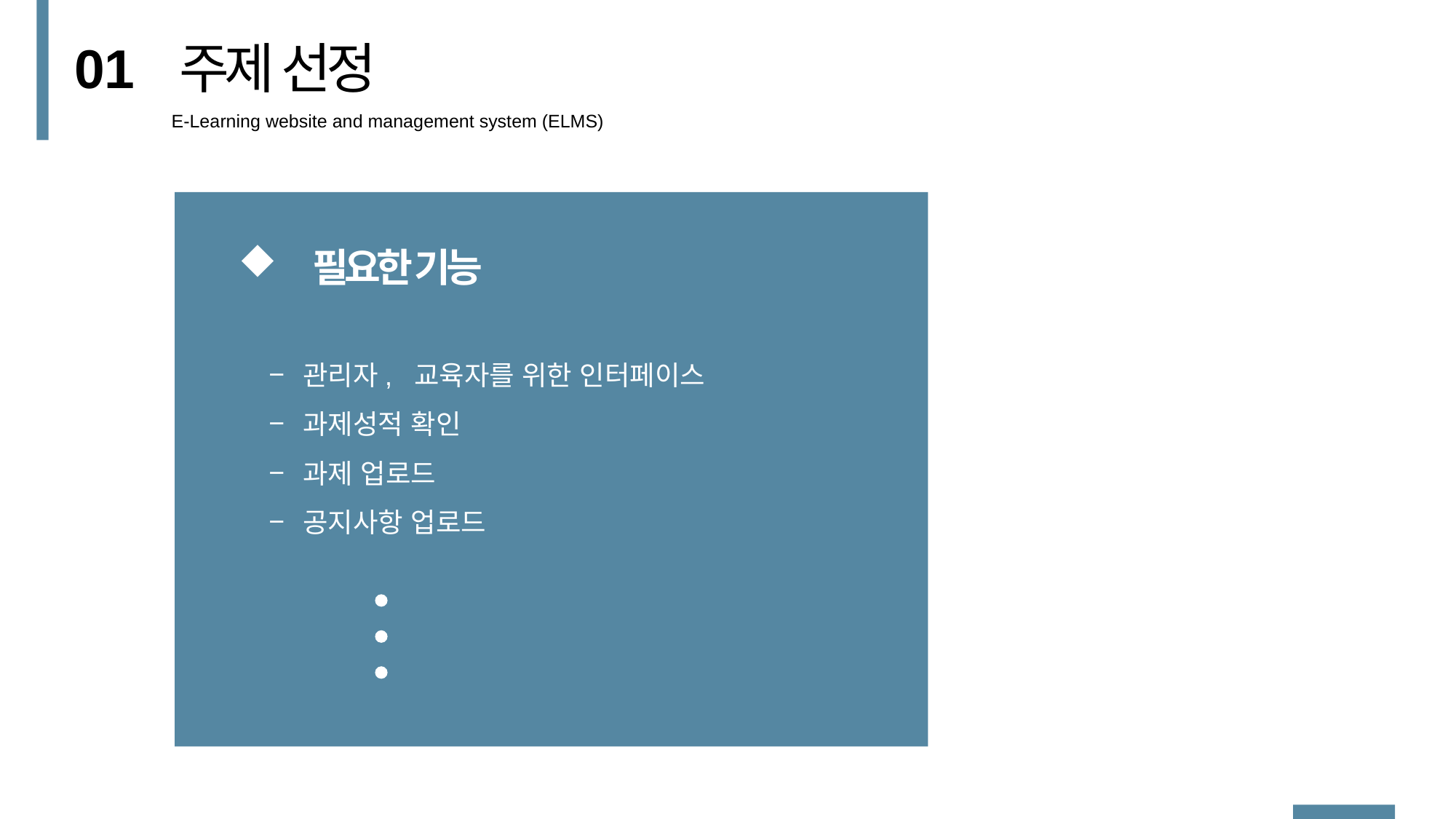

01
주제 선정
E-Learning website and management system (ELMS)

   필요한 기능
관리자,  교육자를 위한 인터페이스
과제성적 확인
과제 업로드
공지사항 업로드